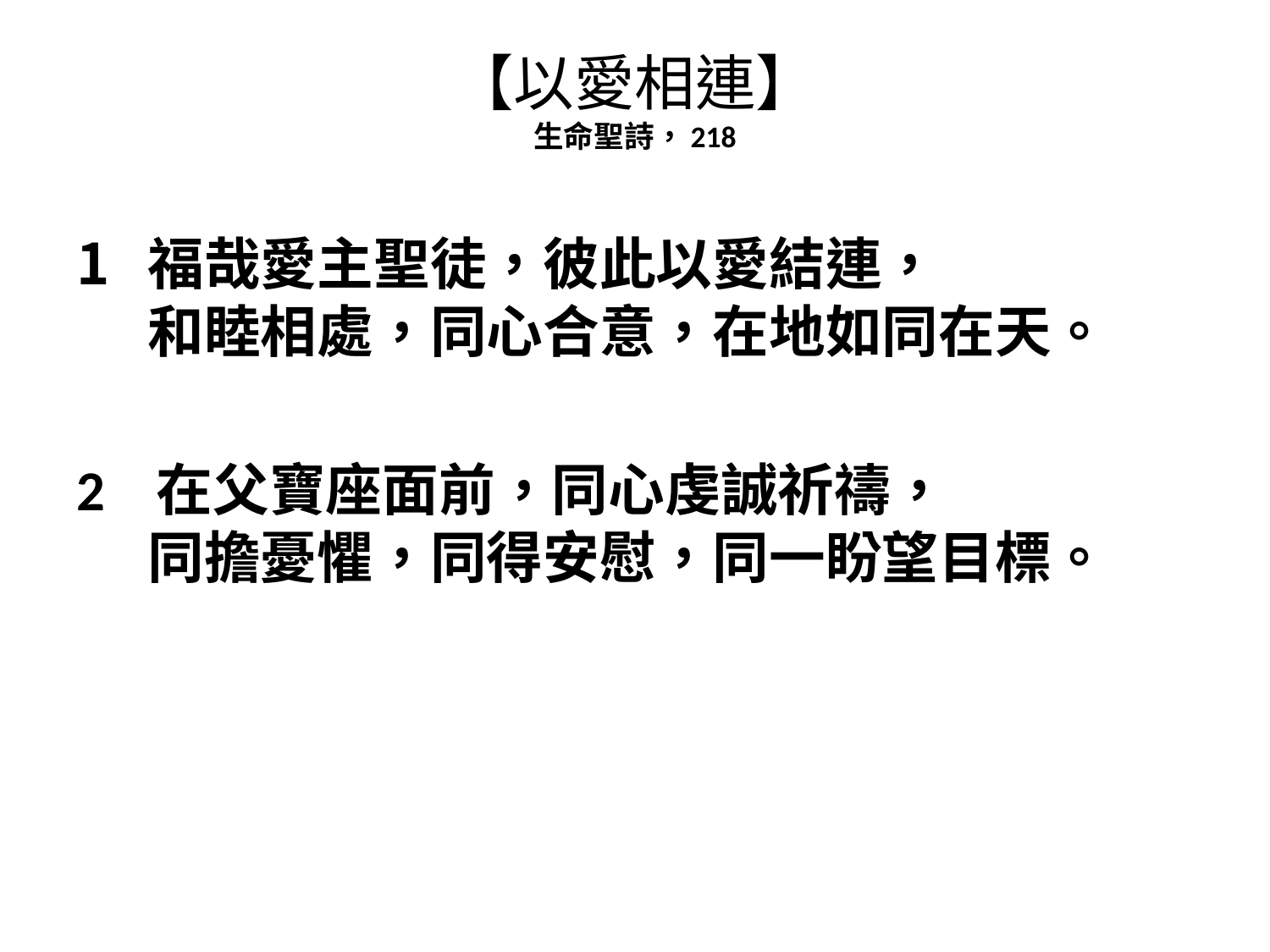

# 【以愛相連】 生命聖詩，218
福哉愛主聖徒，彼此以愛結連，
和睦相處，同心合意，在地如同在天。

2   在父寶座面前，同心虔誠祈禱，
同擔憂懼，同得安慰，同一盼望目標。